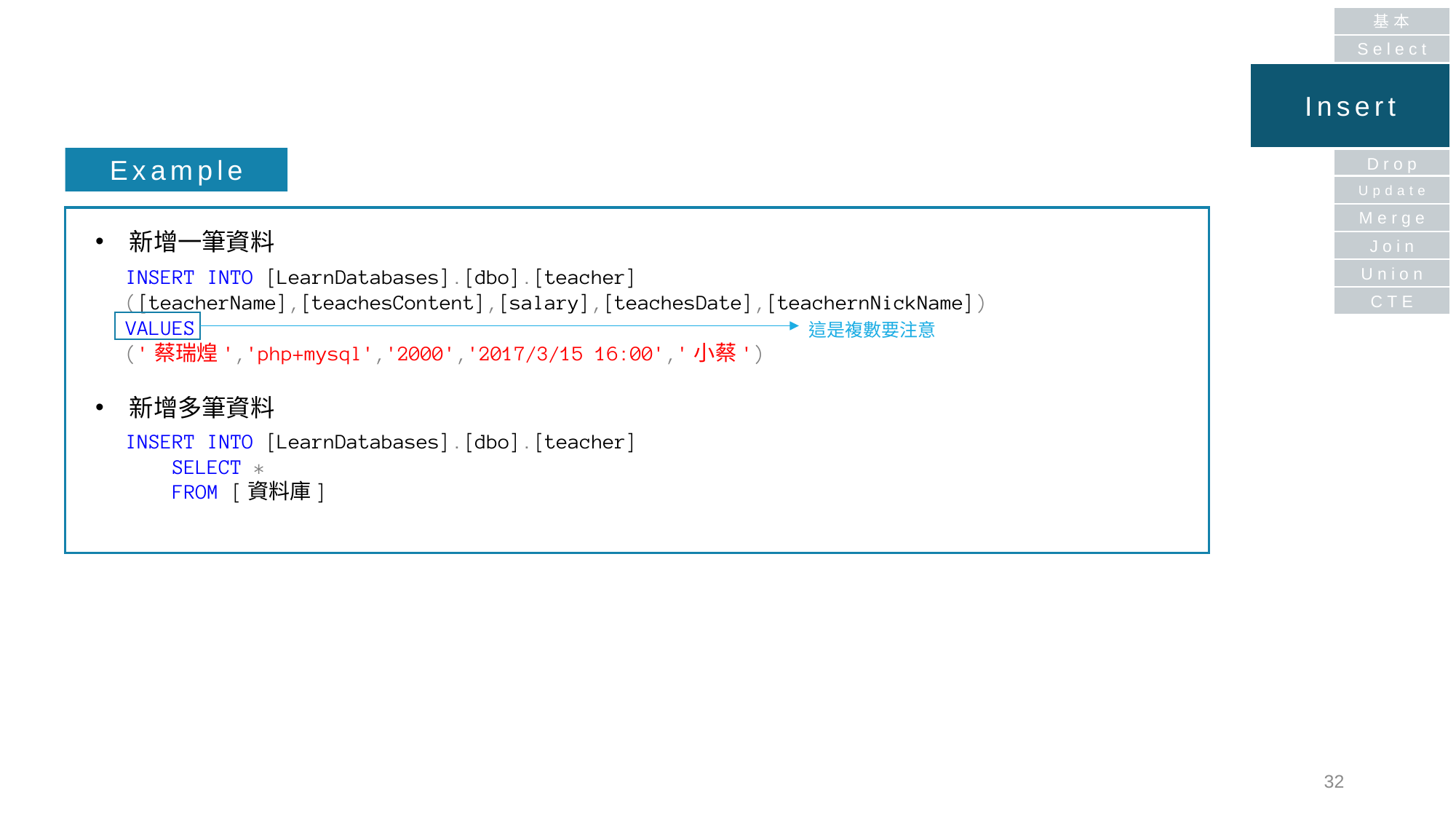

基本
Select
Insert
Example
Drop
Update
Merge

新增一筆資料
Join
INSERT INTO [LearnDatabases].[dbo].[teacher]
([teacherName],[teachesContent],[salary],[teachesDate],[teachernNickName])
VALUES
('蔡瑞煌','php+mysql','2000','2017/3/15 16:00','小蔡')
Union
CTE

這是複數要注意
新增多筆資料
INSERT INTO [LearnDatabases].[dbo].[teacher]
    SELECT *
    FROM [資料庫]
32